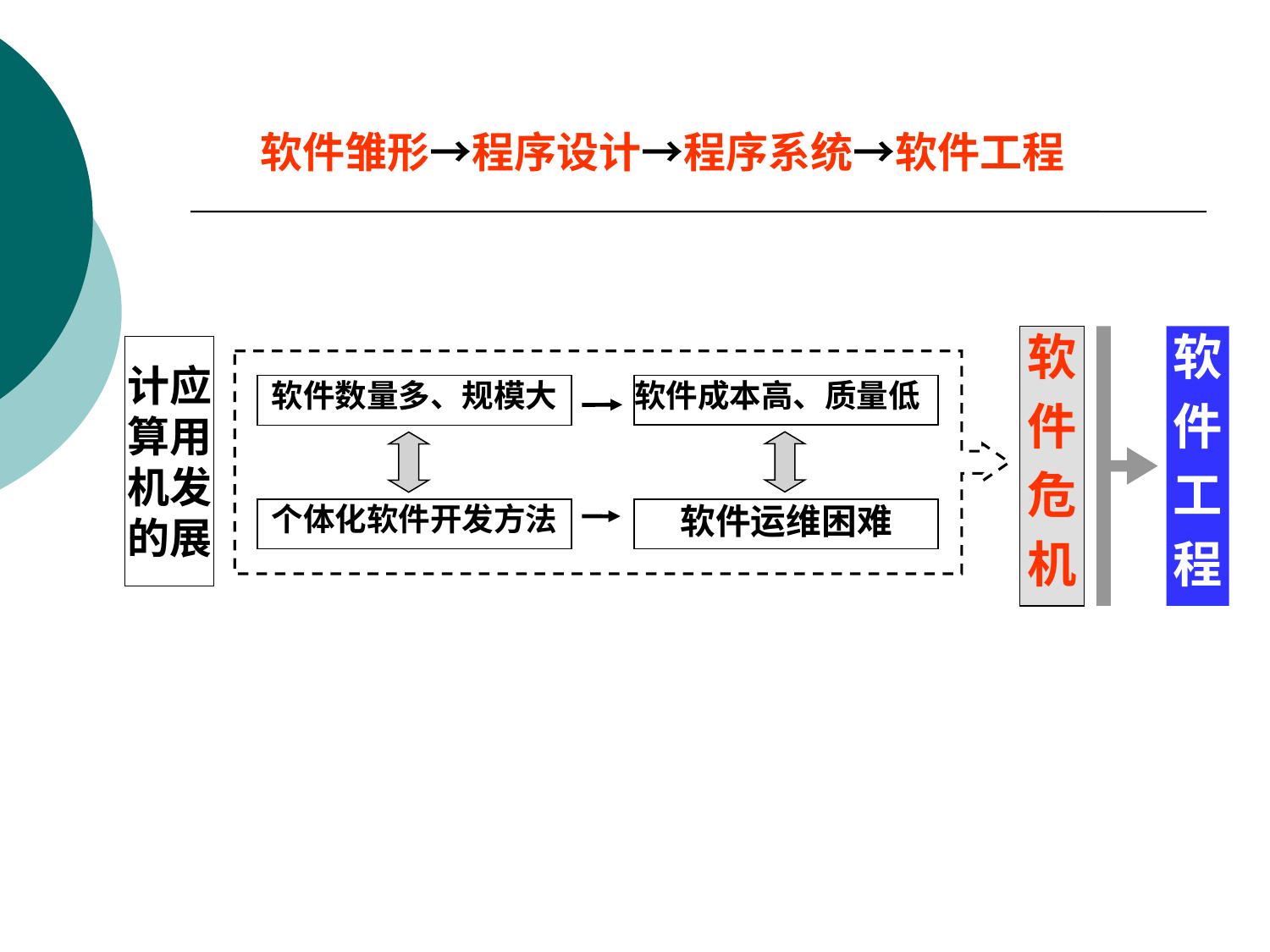

软件雏形→程序设计→程序系统→软件工程
软
件
危
机

软
件
工
程
计应
算用
机发
的展
软件数量多、规模大
软件成本高、质量低

软件运维困难

个体化软件开发方法